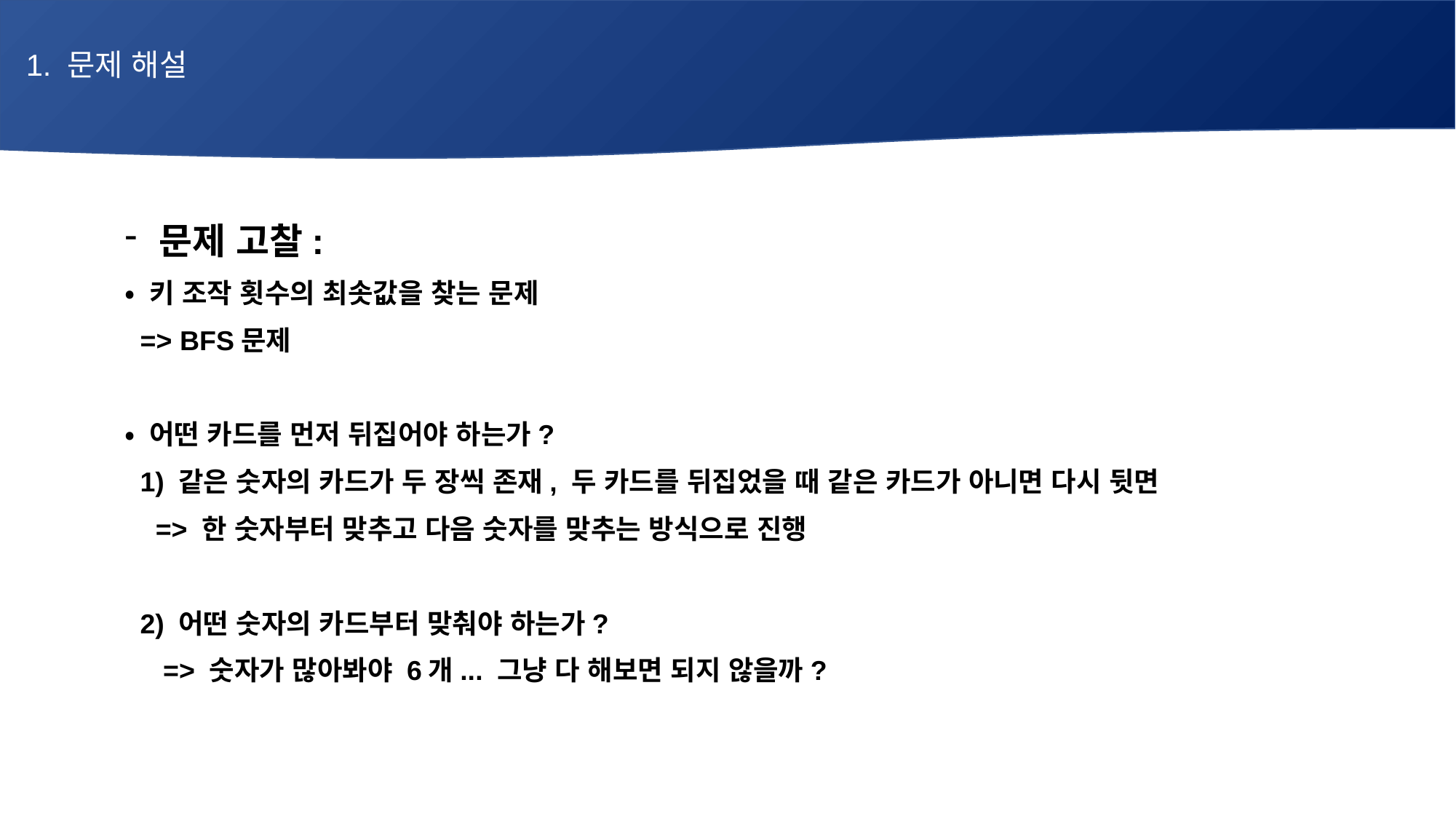

1. 문제 해설
# 매주 1 과제 LV2
문제 고찰:
• 키 조작 횟수의 최솟값을 찾는 문제
  => BFS문제

• 어떤 카드를 먼저 뒤집어야 하는가?
  1) 같은 숫자의 카드가 두 장씩 존재, 두 카드를 뒤집었을 때 같은 카드가 아니면 다시 뒷면
    => 한 숫자부터 맞추고 다음 숫자를 맞추는 방식으로 진행

  2) 어떤 숫자의 카드부터 맞춰야 하는가?
     => 숫자가 많아봐야 6개... 그냥 다 해보면 되지 않을까?